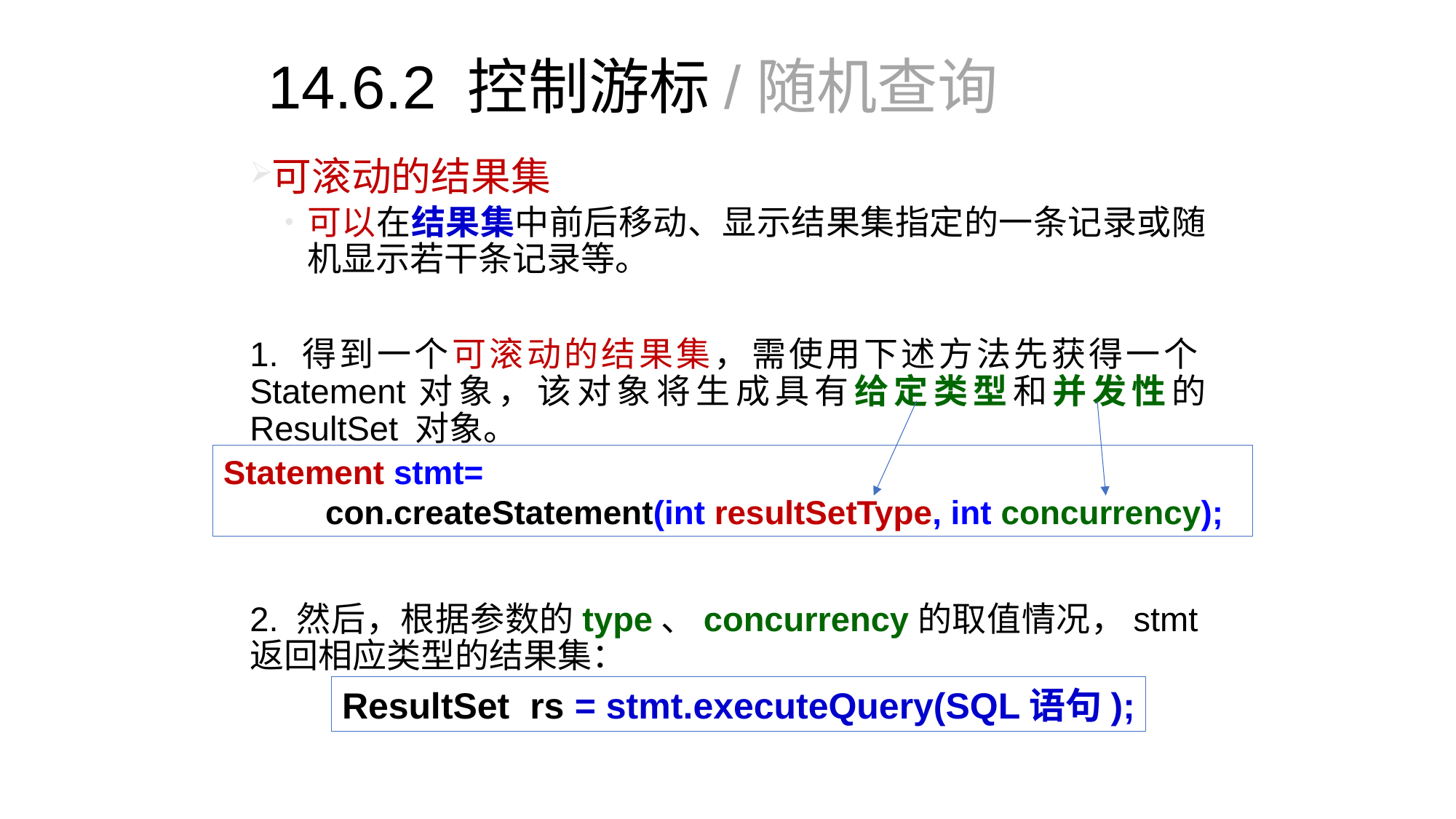

# 14.6.2 控制游标/随机查询
可滚动的结果集
可以在结果集中前后移动、显示结果集指定的一条记录或随机显示若干条记录等。

1. 得到一个可滚动的结果集，需使用下述方法先获得一个Statement对象，该对象将生成具有给定类型和并发性的 ResultSet 对象。

2. 然后，根据参数的type、concurrency的取值情况，stmt返回相应类型的结果集：

Statement stmt=
           con.createStatement(int resultSetType, int concurrency);
ResultSet  rs = stmt.executeQuery(SQL语句);
33